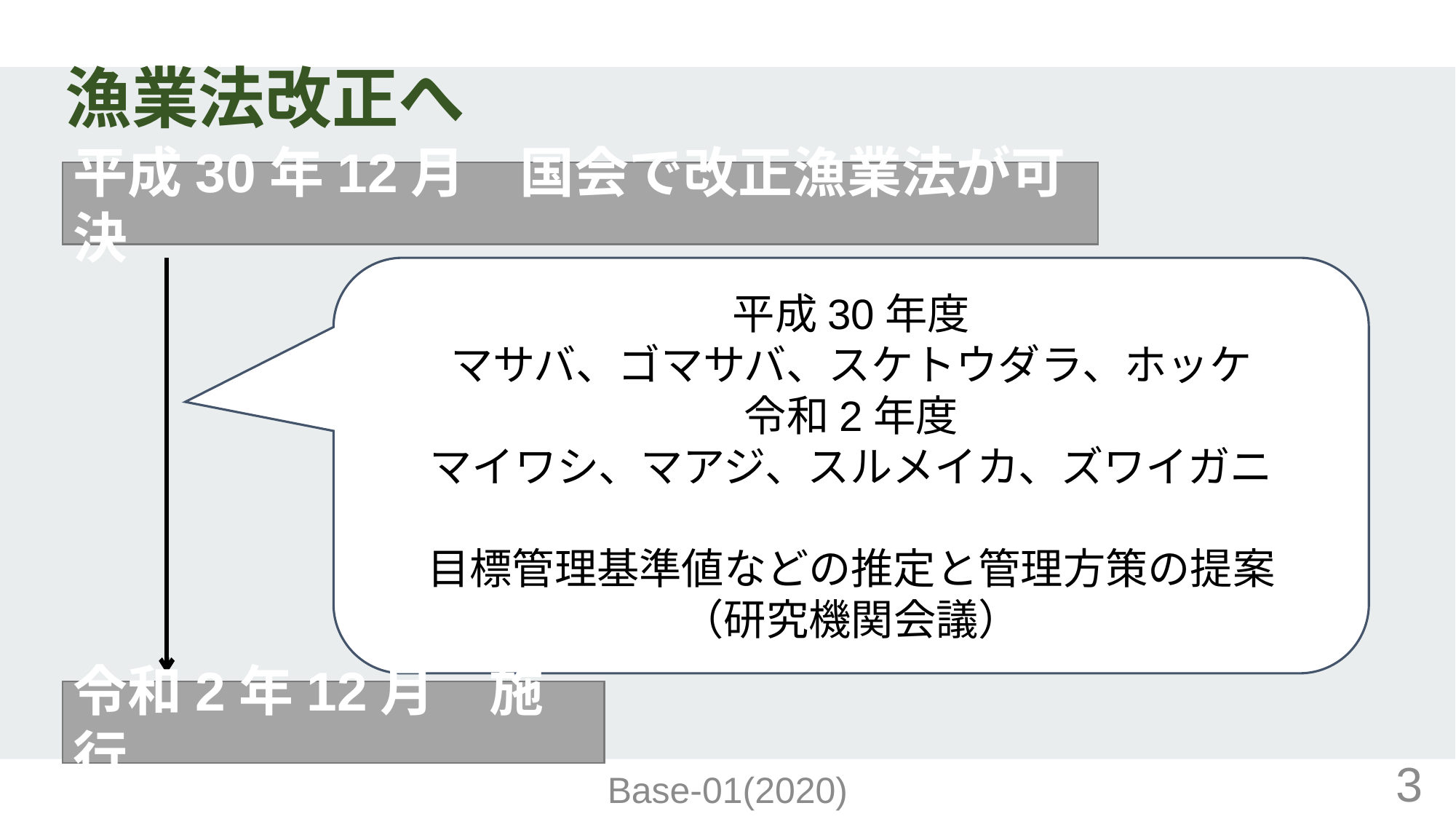

# 漁業法改正へ
平成30年12月　国会で改正漁業法が可決

平成30年度
マサバ、ゴマサバ、スケトウダラ、ホッケ
令和2年度
マイワシ、マアジ、スルメイカ、ズワイガニ

目標管理基準値などの推定と管理方策の提案
（研究機関会議）

令和2年12月　施行

Base-01(2020)
3